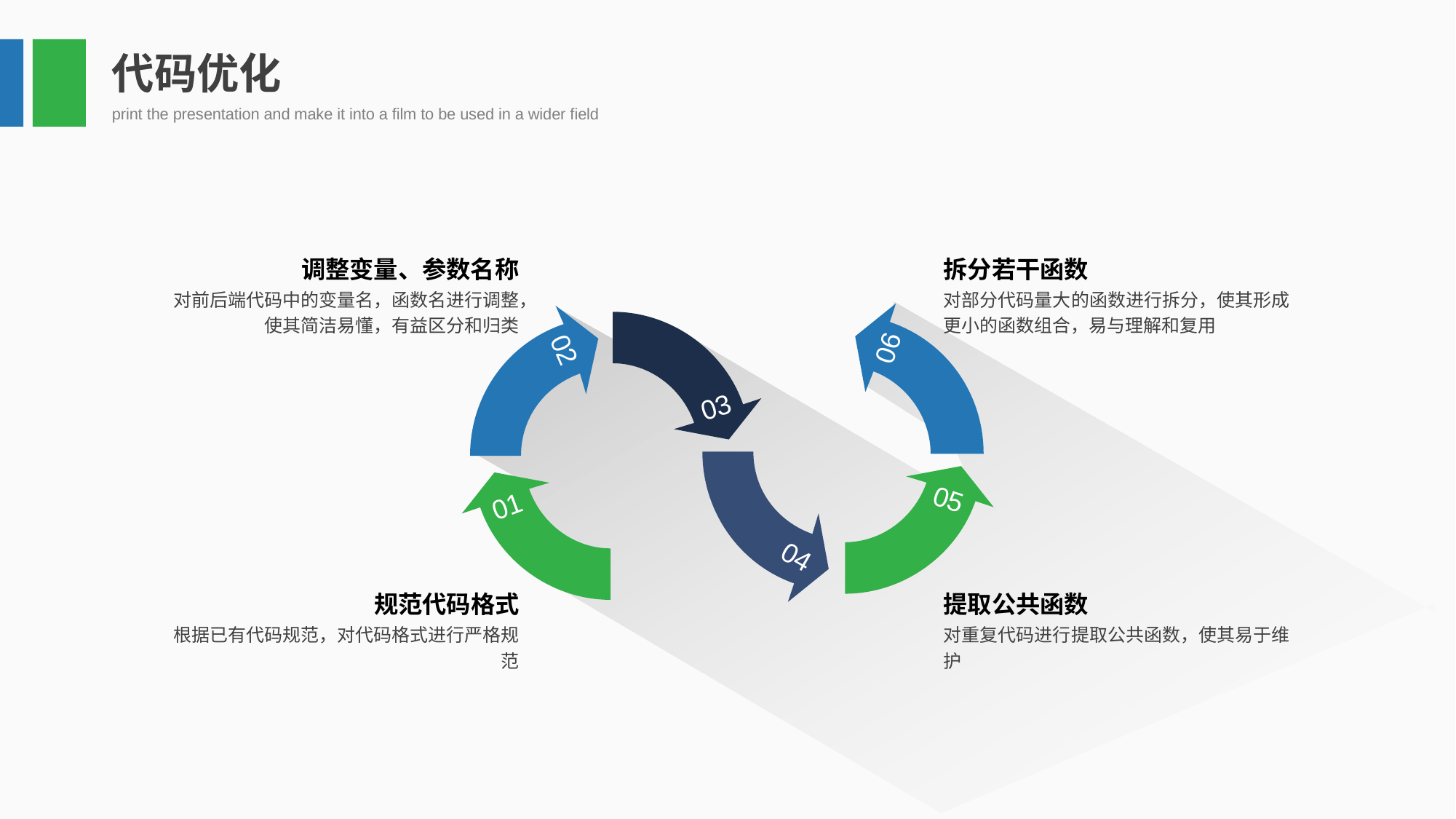

代码优化
print the presentation and make it into a film to be used in a wider field
调整变量、参数名称
对前后端代码中的变量名，函数名进行调整，使其简洁易懂，有益区分和归类
拆分若干函数
对部分代码量大的函数进行拆分，使其形成更小的函数组合，易与理解和复用

06
02
03

05
01
04
规范代码格式
根据已有代码规范，对代码格式进行严格规范
提取公共函数
对重复代码进行提取公共函数，使其易于维护